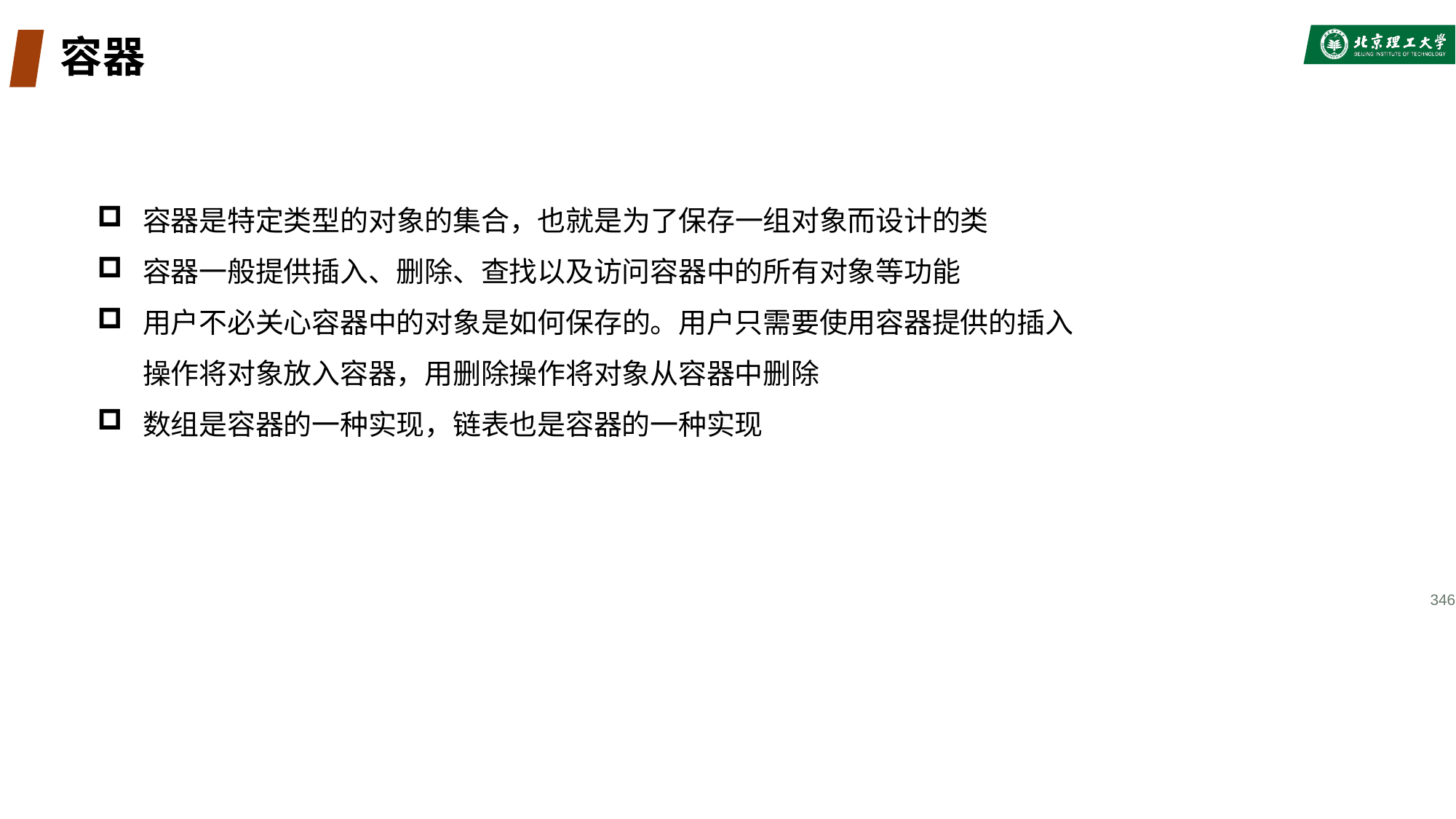

# 容器
容器是特定类型的对象的集合，也就是为了保存一组对象而设计的类
容器一般提供插入、删除、查找以及访问容器中的所有对象等功能
用户不必关心容器中的对象是如何保存的。用户只需要使用容器提供的插入操作将对象放入容器，用删除操作将对象从容器中删除
数组是容器的一种实现，链表也是容器的一种实现

346